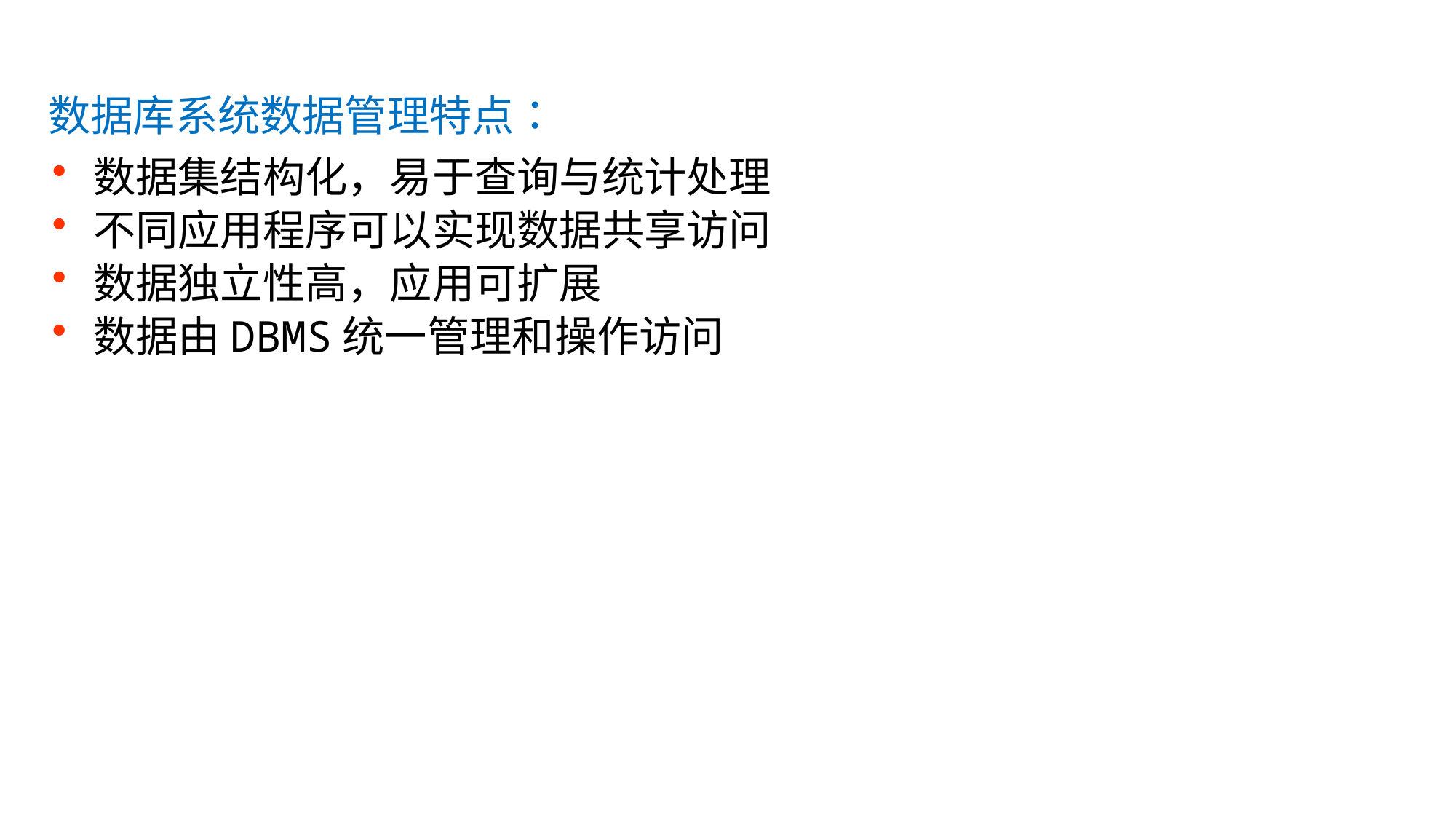

数据库系统数据管理特点：
数据集结构化，易于查询与统计处理
不同应用程序可以实现数据共享访问
数据独立性高，应用可扩展
数据由DBMS统一管理和操作访问